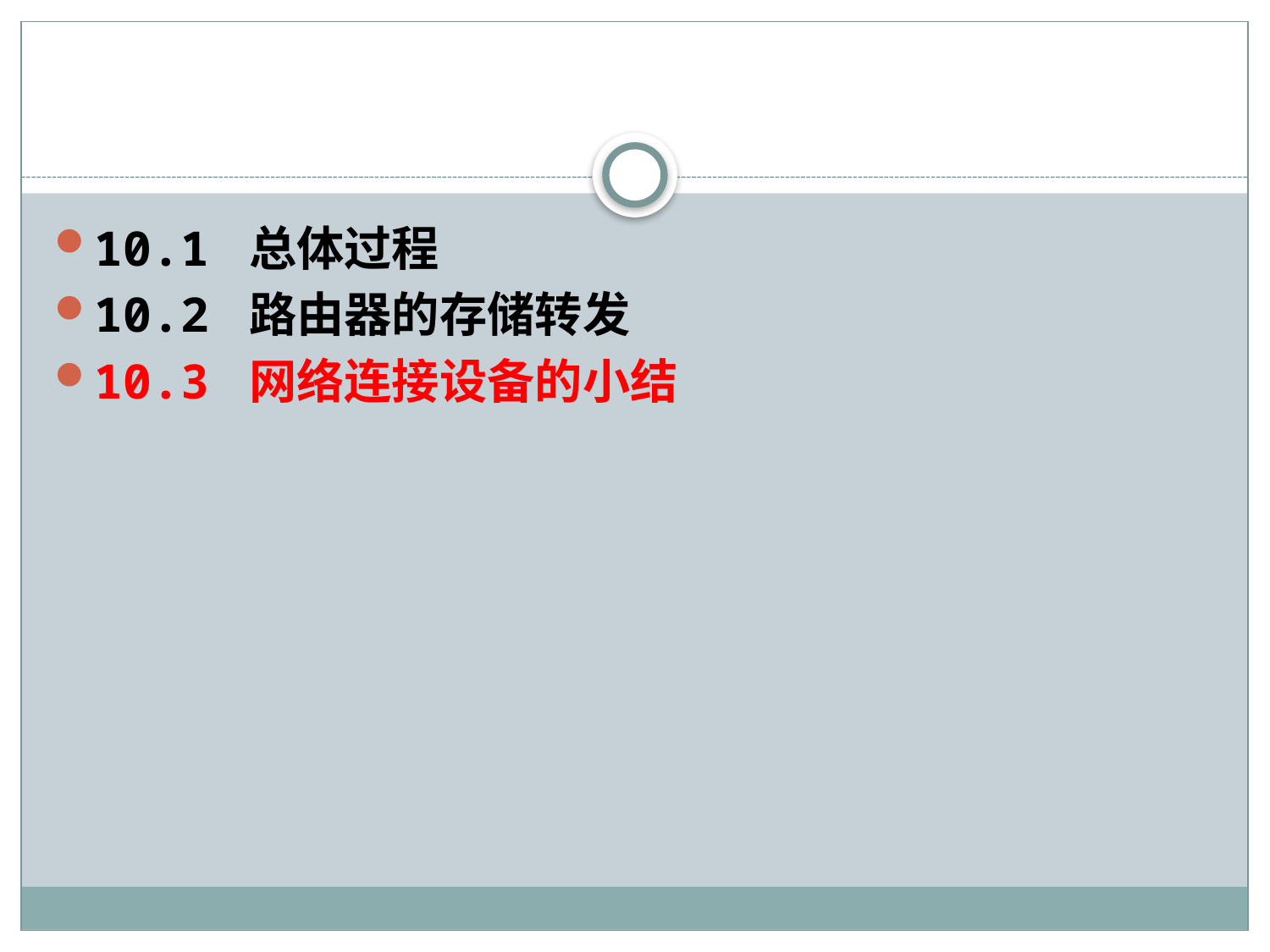

#
10.1 总体过程
10.2 路由器的存储转发
10.3 网络连接设备的小结